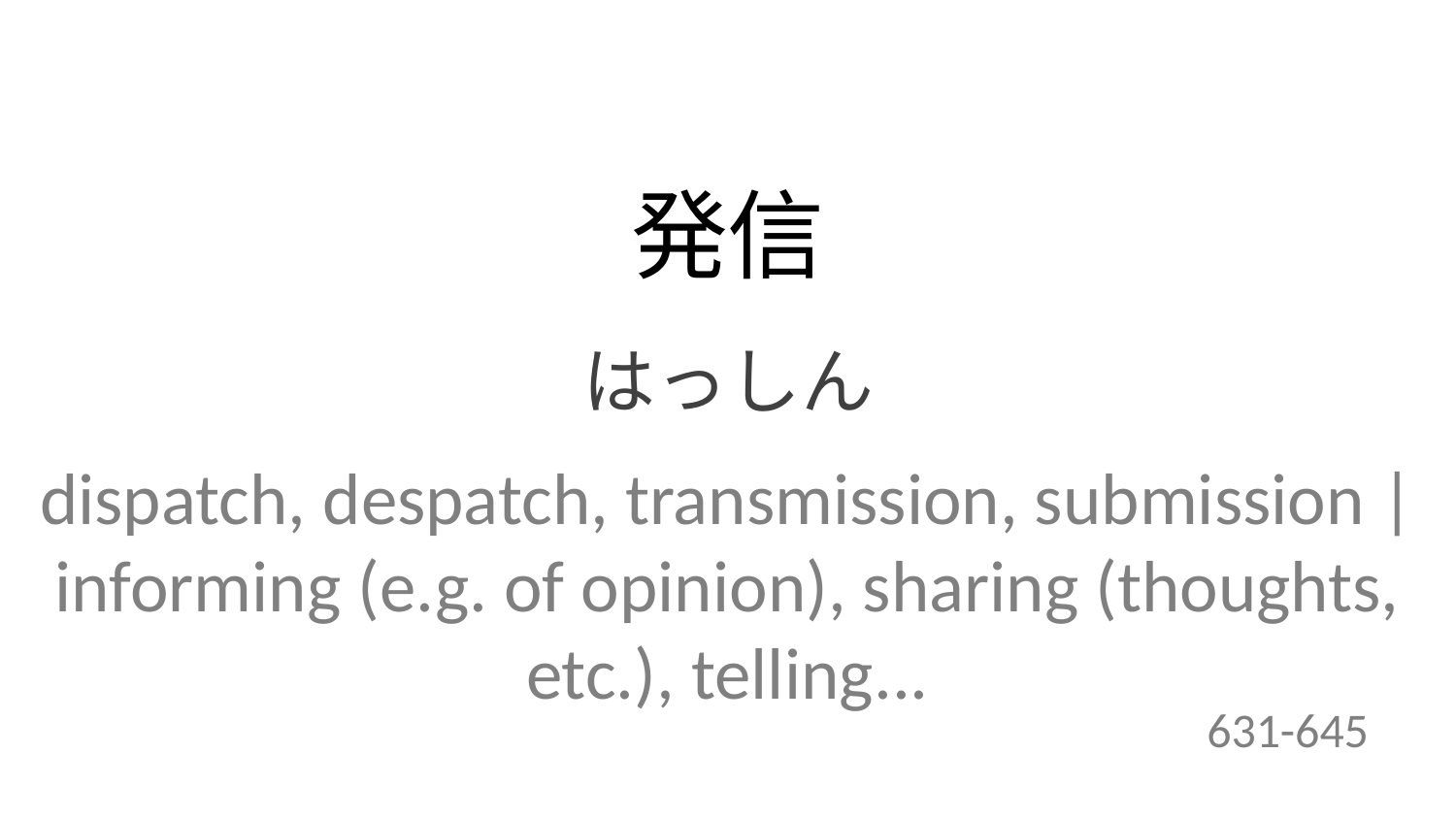

発信

はっしん
dispatch, despatch, transmission, submission | informing (e.g. of opinion), sharing (thoughts, etc.), telling...
631-645